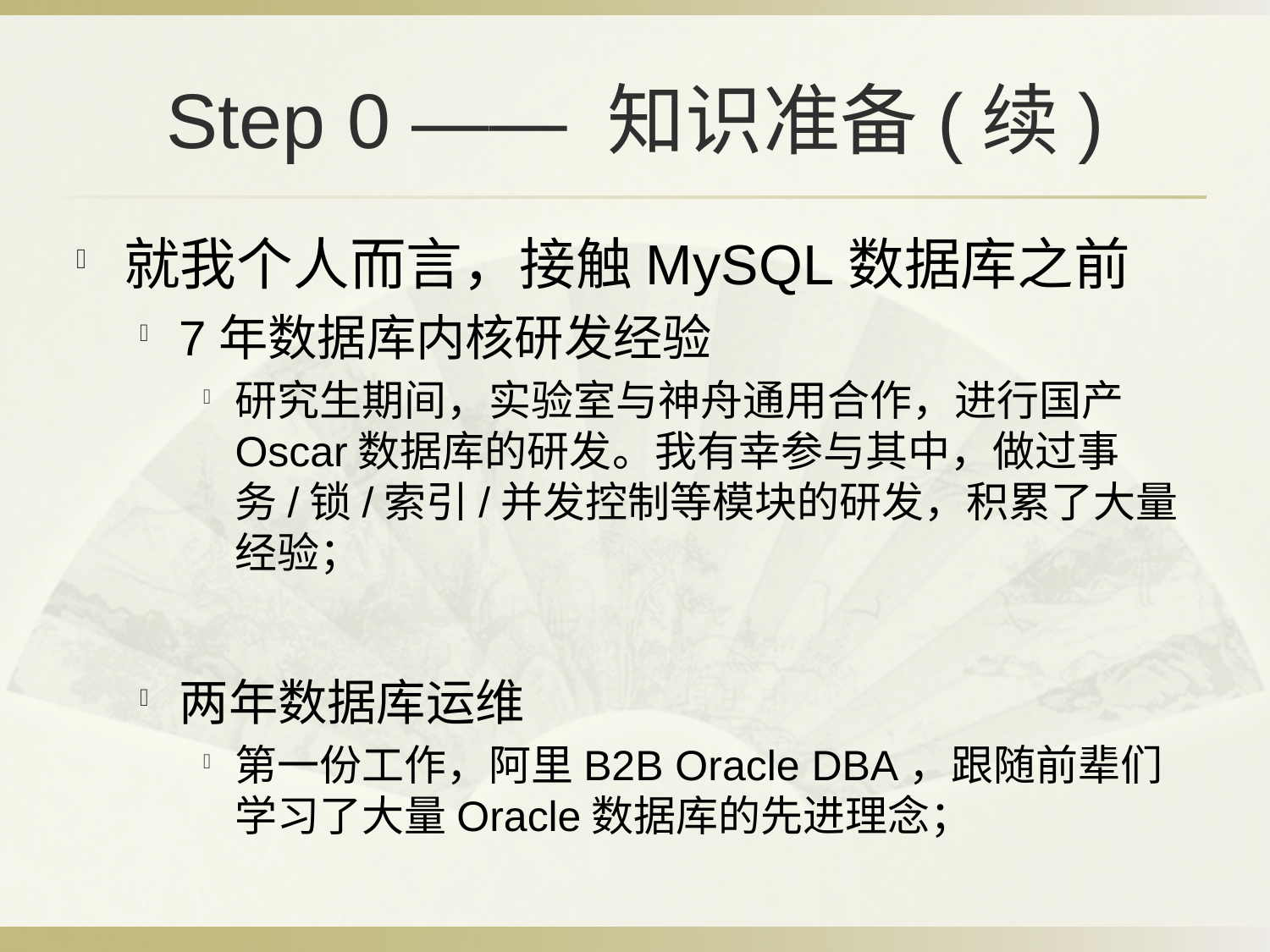

# Step 0 —— 知识准备(续)
就我个人而言，接触MySQL数据库之前
7年数据库内核研发经验
研究生期间，实验室与神舟通用合作，进行国产Oscar数据库的研发。我有幸参与其中，做过事务/锁/索引/并发控制等模块的研发，积累了大量经验；

两年数据库运维
第一份工作，阿里B2B Oracle DBA，跟随前辈们学习了大量Oracle数据库的先进理念；